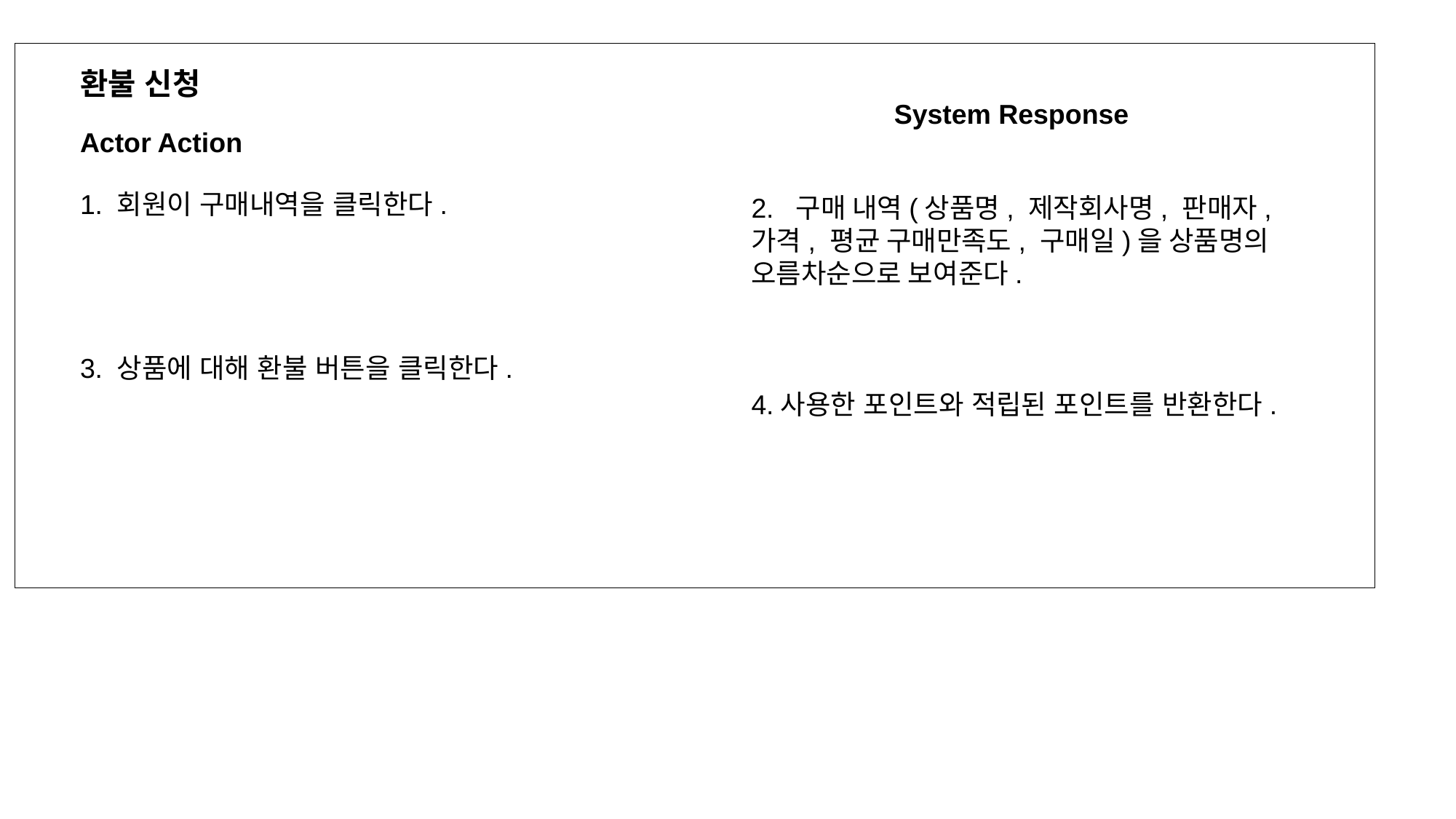

환불 신청
System Response
Actor Action
1. 회원이 구매내역을 클릭한다.

3. 상품에 대해 환불 버튼을 클릭한다.
2.  구매 내역(상품명, 제작회사명, 판매자, 가격, 평균 구매만족도, 구매일)을 상품명의 오름차순으로 보여준다.

4.사용한 포인트와 적립된 포인트를 반환한다.